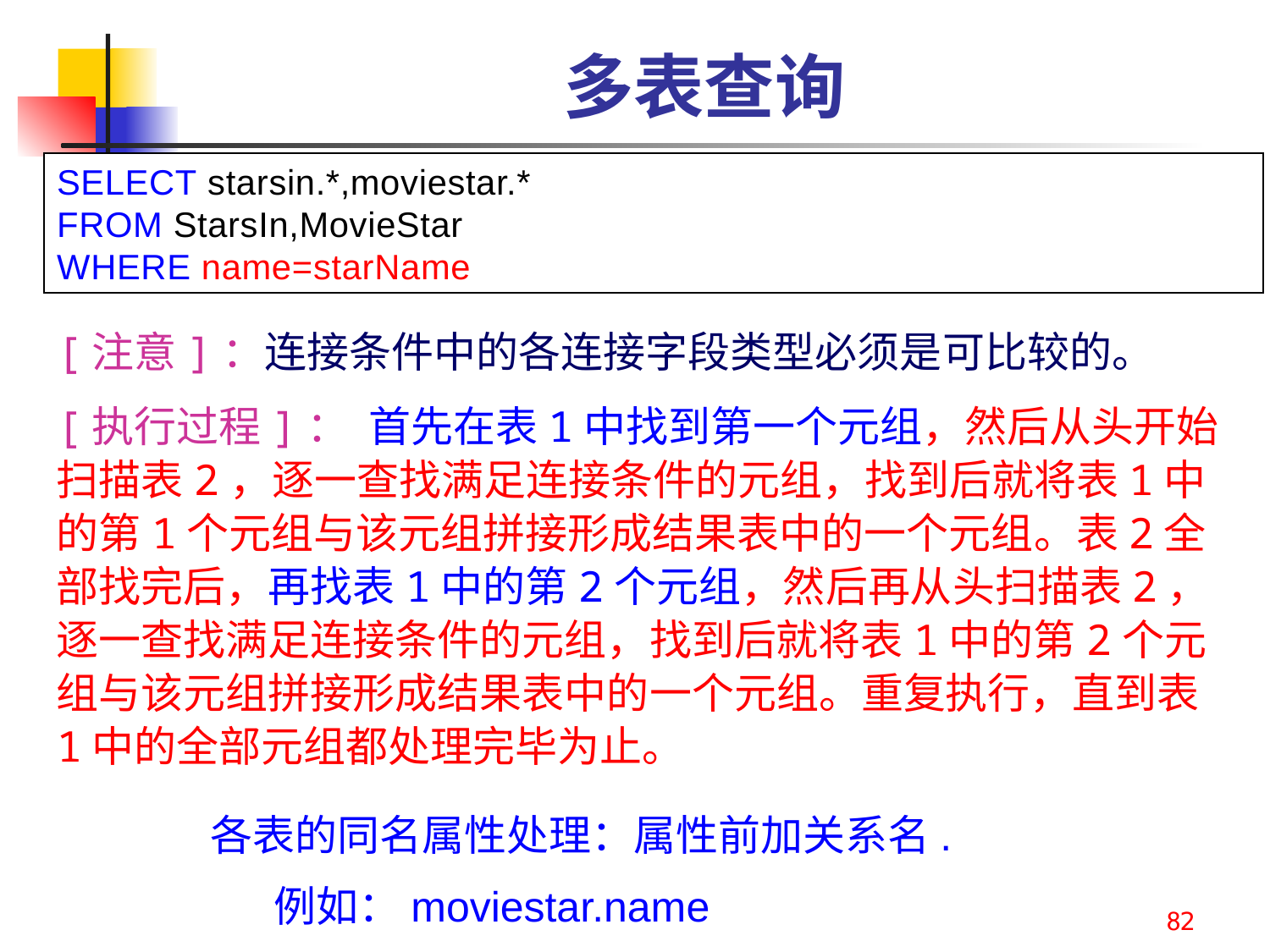

# 多表查询
SELECT starsin.*,moviestar.*
FROM StarsIn,MovieStar
WHERE name=starName
[注意]：连接条件中的各连接字段类型必须是可比较的。
[执行过程]：  首先在表1中找到第一个元组，然后从头开始扫描表2，逐一查找满足连接条件的元组，找到后就将表1中的第1个元组与该元组拼接形成结果表中的一个元组。表2全部找完后，再找表1中的第2个元组，然后再从头扫描表2，逐一查找满足连接条件的元组，找到后就将表1中的第2个元组与该元组拼接形成结果表中的一个元组。重复执行，直到表1中的全部元组都处理完毕为止。
各表的同名属性处理：属性前加关系名.
例如：moviestar.name
82